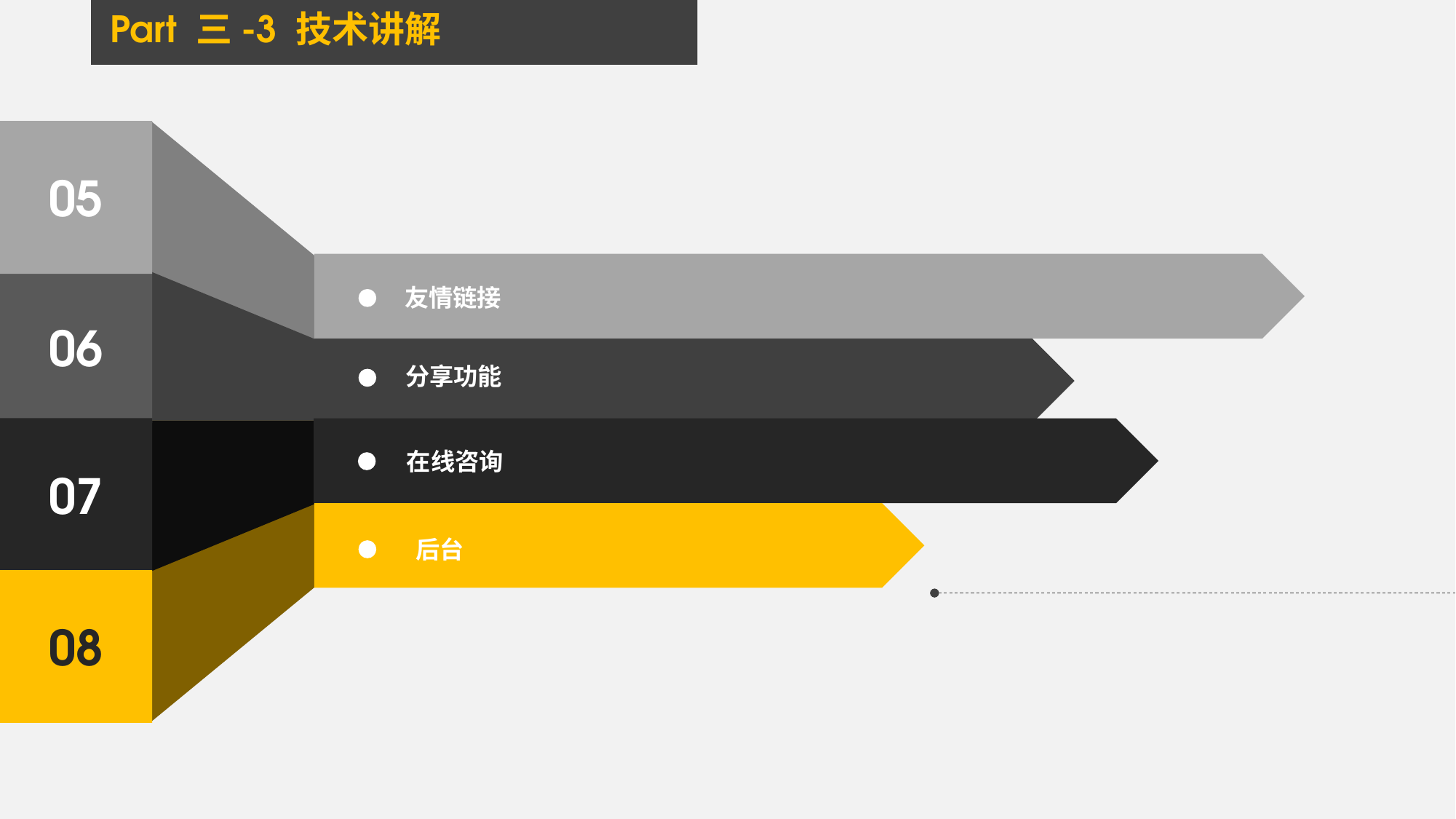

Part 三-3 技术讲解
05

友情链接

06

 分享功能

07

在线咨询

后台

08